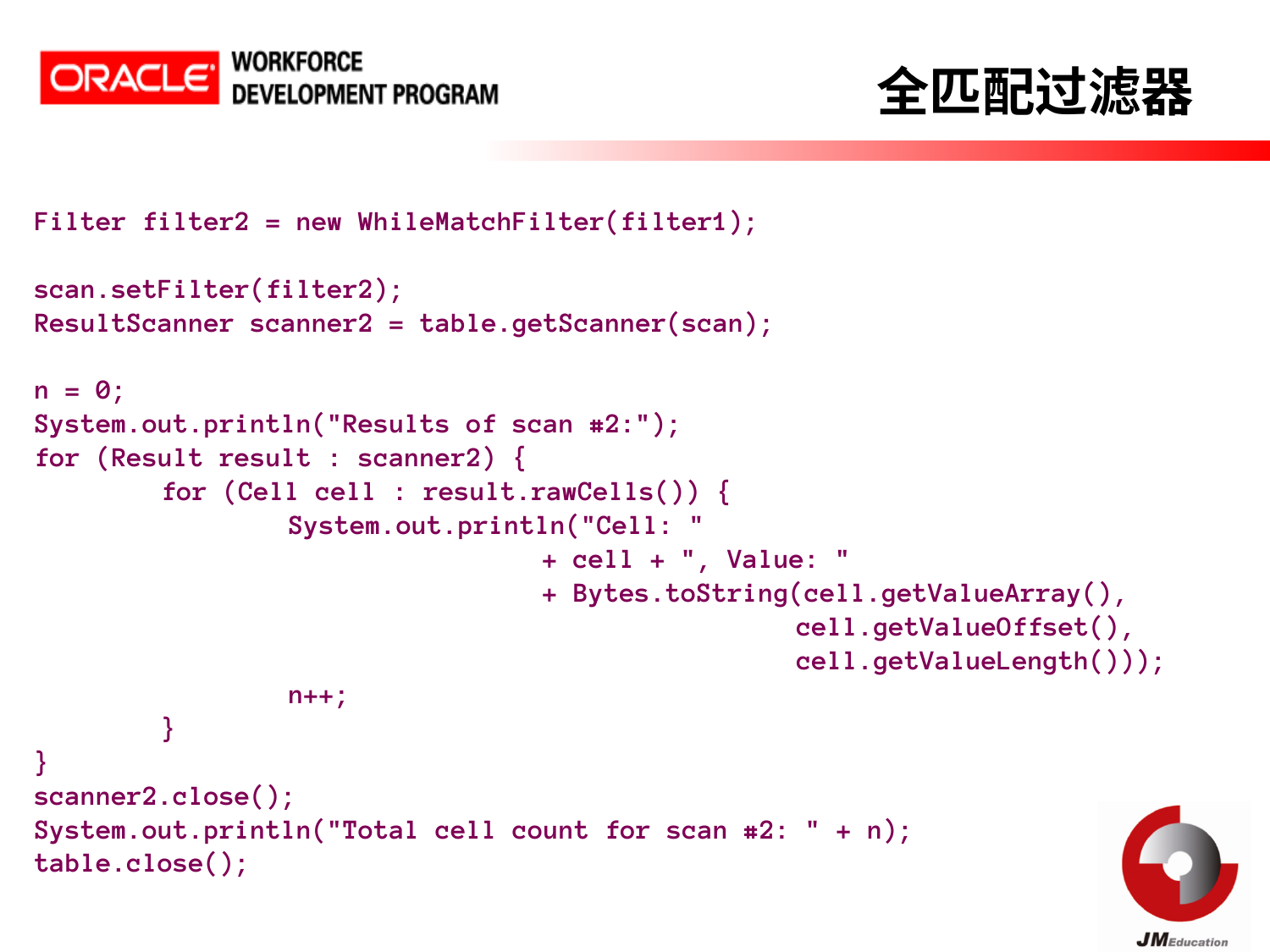

全匹配过滤器
Filter filter2 = new WhileMatchFilter(filter1);

scan.setFilter(filter2);
ResultScanner scanner2 = table.getScanner(scan);

n = 0;
System.out.println("Results of scan #2:");
for (Result result : scanner2) {
	for (Cell cell : result.rawCells()) {
		System.out.println("Cell: "
				+ cell + ", Value: "
				+ Bytes.toString(cell.getValueArray(),
						cell.getValueOffset(),
						cell.getValueLength()));
		n++;
	}
}
scanner2.close();
System.out.println("Total cell count for scan #2: " + n);
table.close();